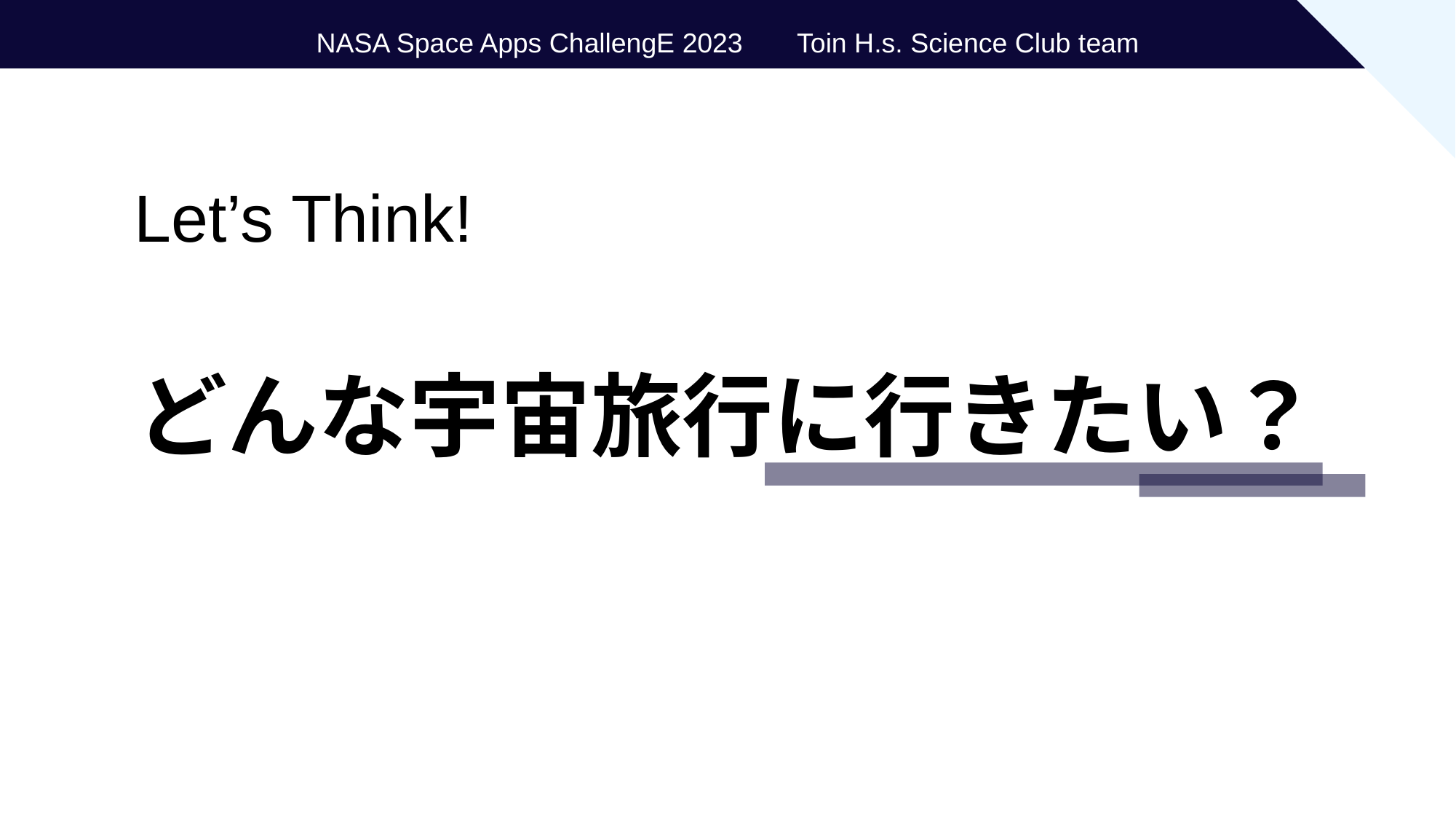

NASA Space Apps ChallengE 2023 　 Toin H.s. Science Club team

Let’s Think!
どんな宇宙旅行に行きたい？